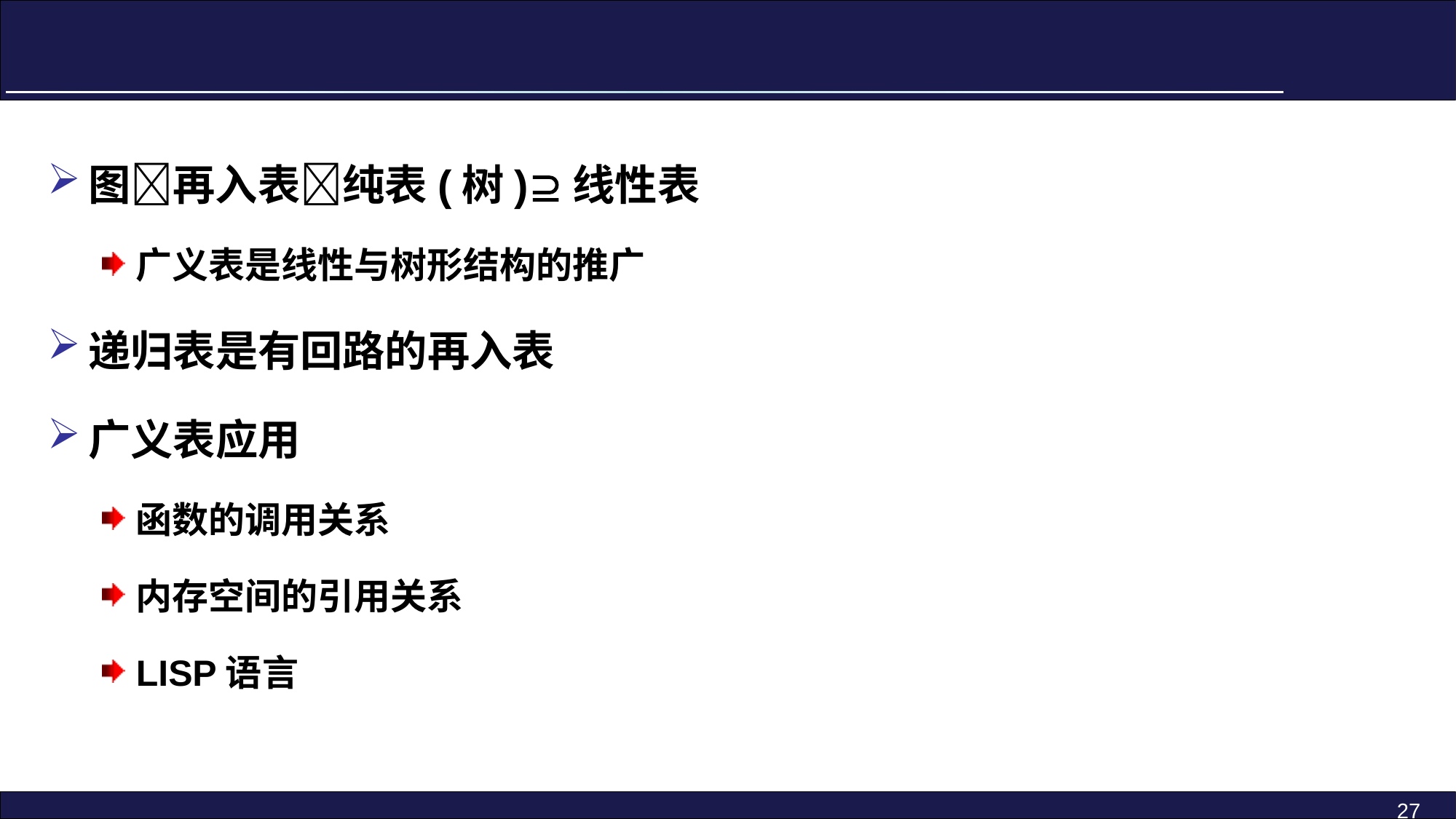

图⊇再入表⊇纯表(树)⊇线性表
广义表是线性与树形结构的推广
递归表是有回路的再入表
广义表应用
函数的调用关系
内存空间的引用关系
LISP语言
27